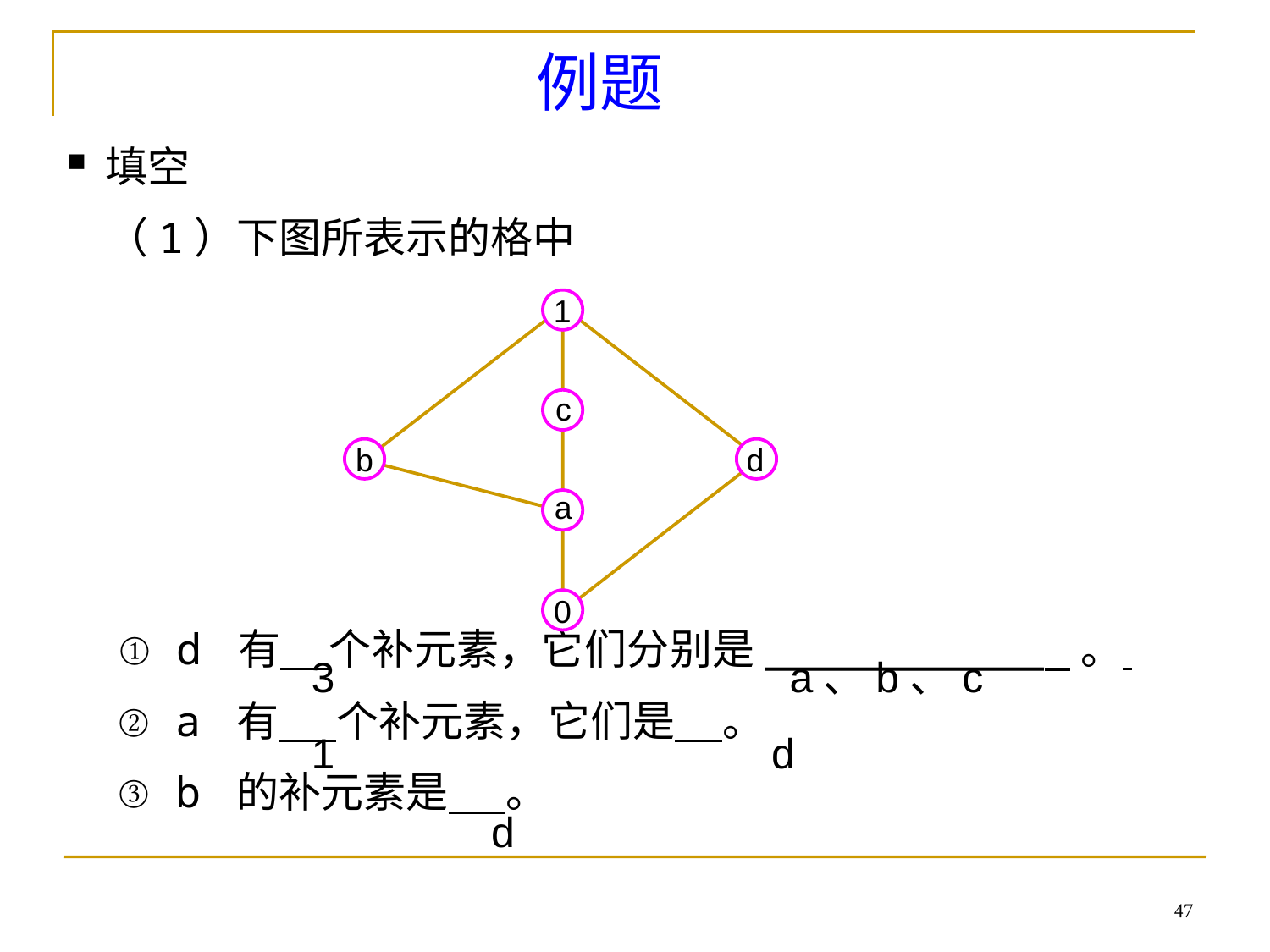

例题
填空
   （1）下图所表示的格中

  ① d 有     个补元素，它们分别是___________ 。
  ② a 有      个补元素，它们是     。
  ③ b 的补元素是      。
1

c

b
d

a

0
  3         　                              a、b、c
  1                                     d
  d
47